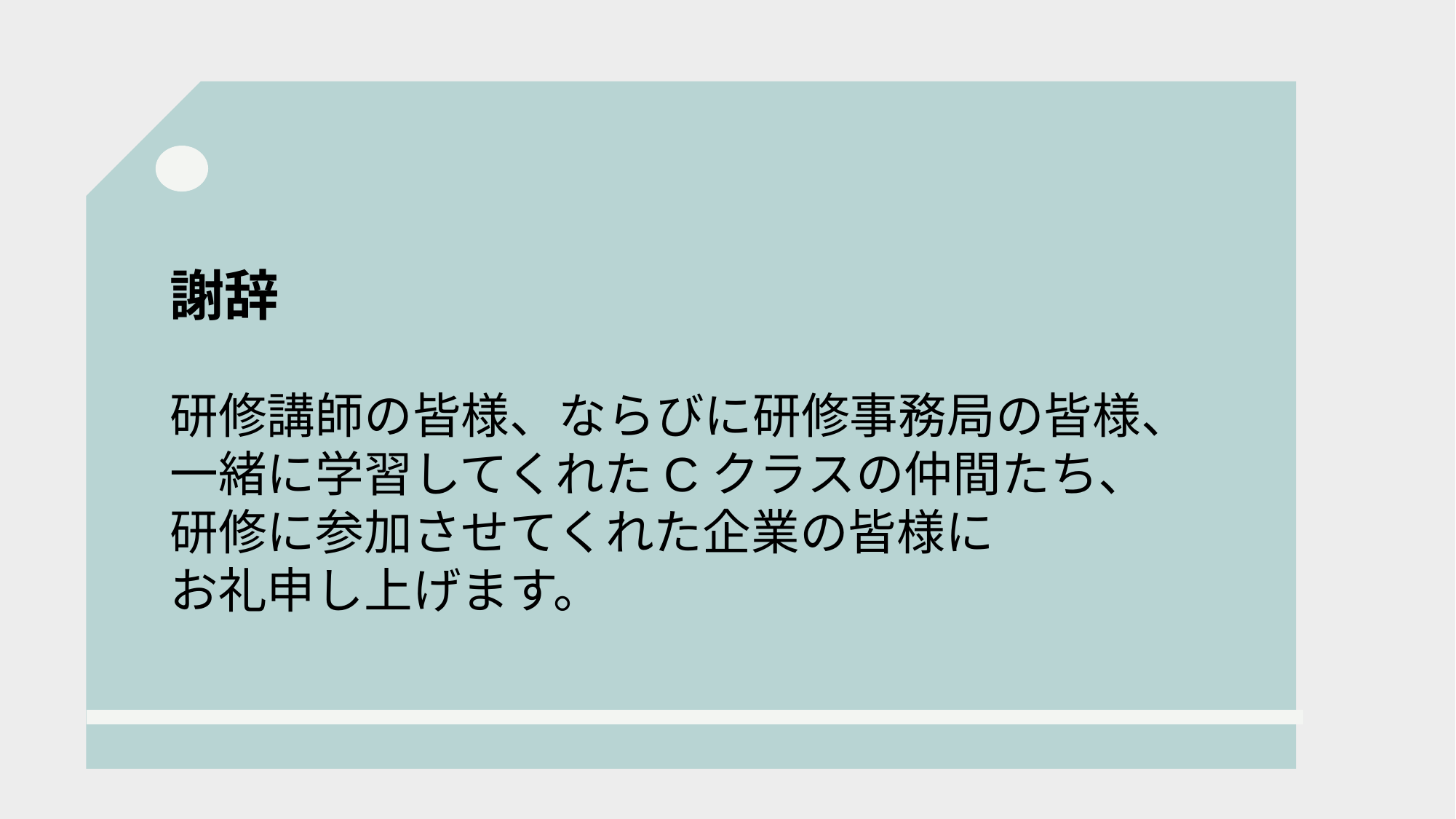

謝辞

研修講師の皆様、ならびに研修事務局の皆様、
一緒に学習してくれたCクラスの仲間たち、
研修に参加させてくれた企業の皆様に
お礼申し上げます。